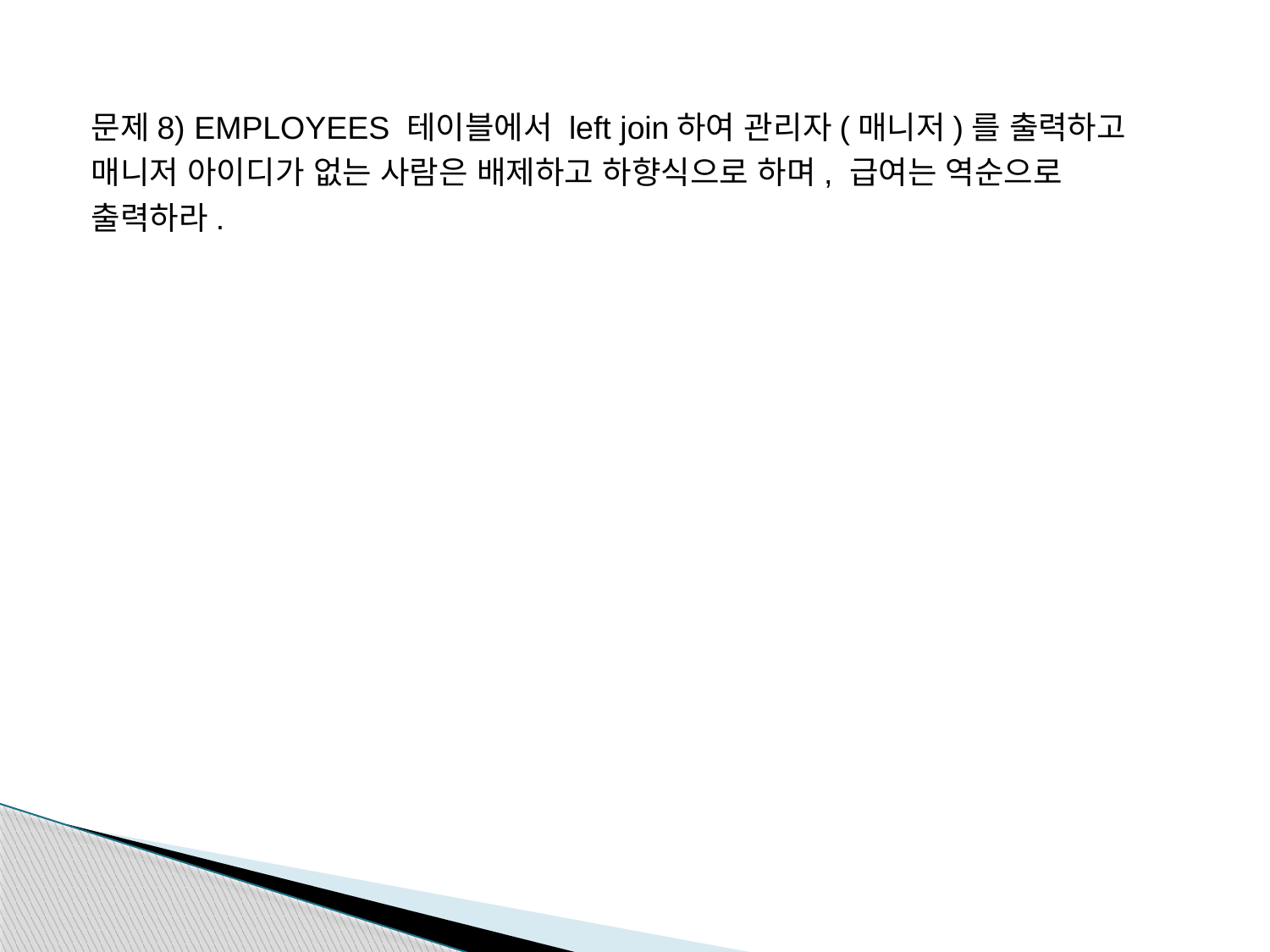

문제8) EMPLOYEES 테이블에서 left join하여 관리자(매니저)를 출력하고
매니저 아이디가 없는 사람은 배제하고 하향식으로 하며, 급여는 역순으로
출력하라.